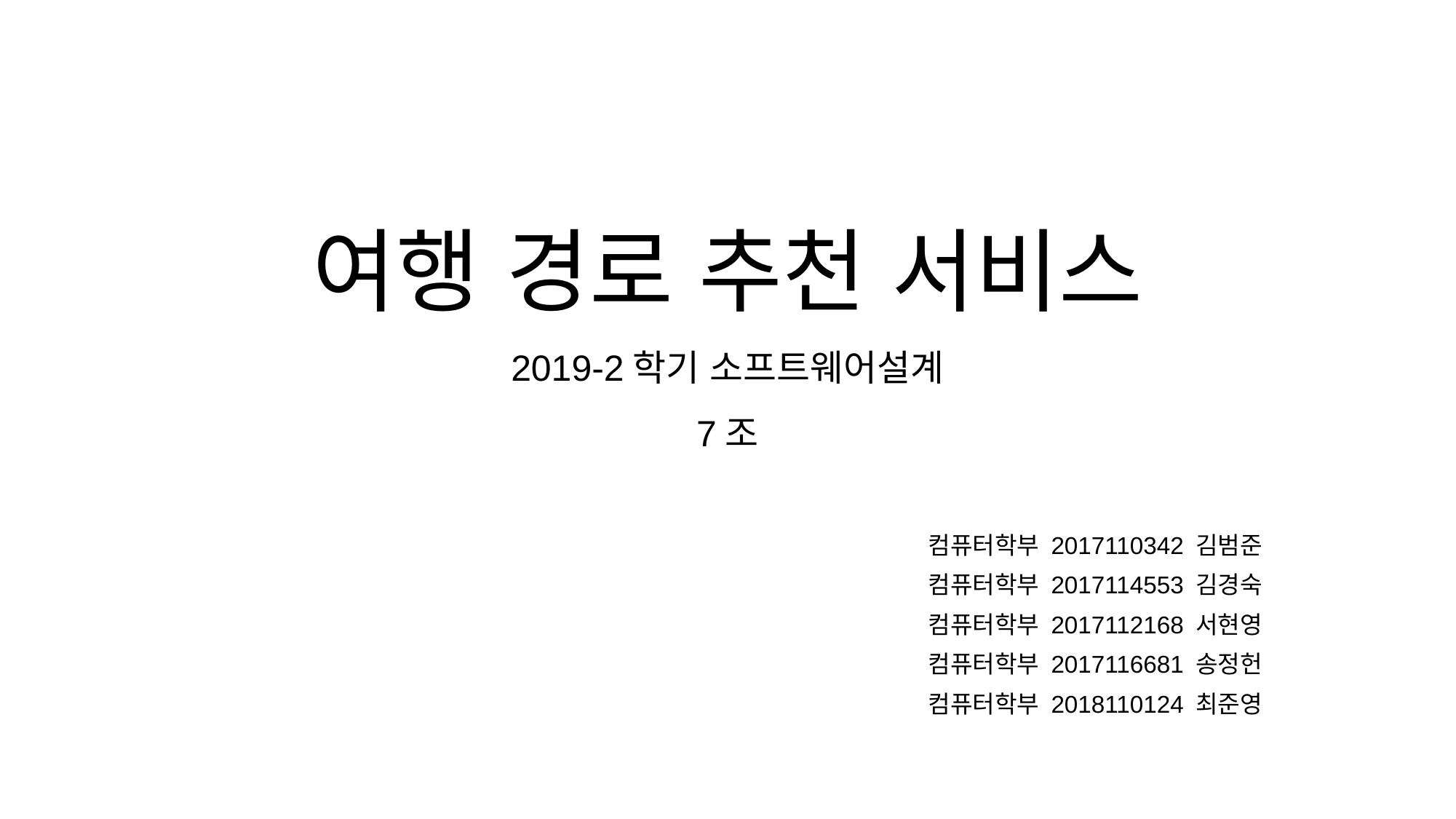

# 여행 경로 추천 서비스 2019-2학기 소프트웨어설계 7조
컴퓨터학부 2017110342 김범준
컴퓨터학부 2017114553 김경숙
컴퓨터학부 2017112168 서현영
컴퓨터학부 2017116681 송정헌
컴퓨터학부 2018110124 최준영